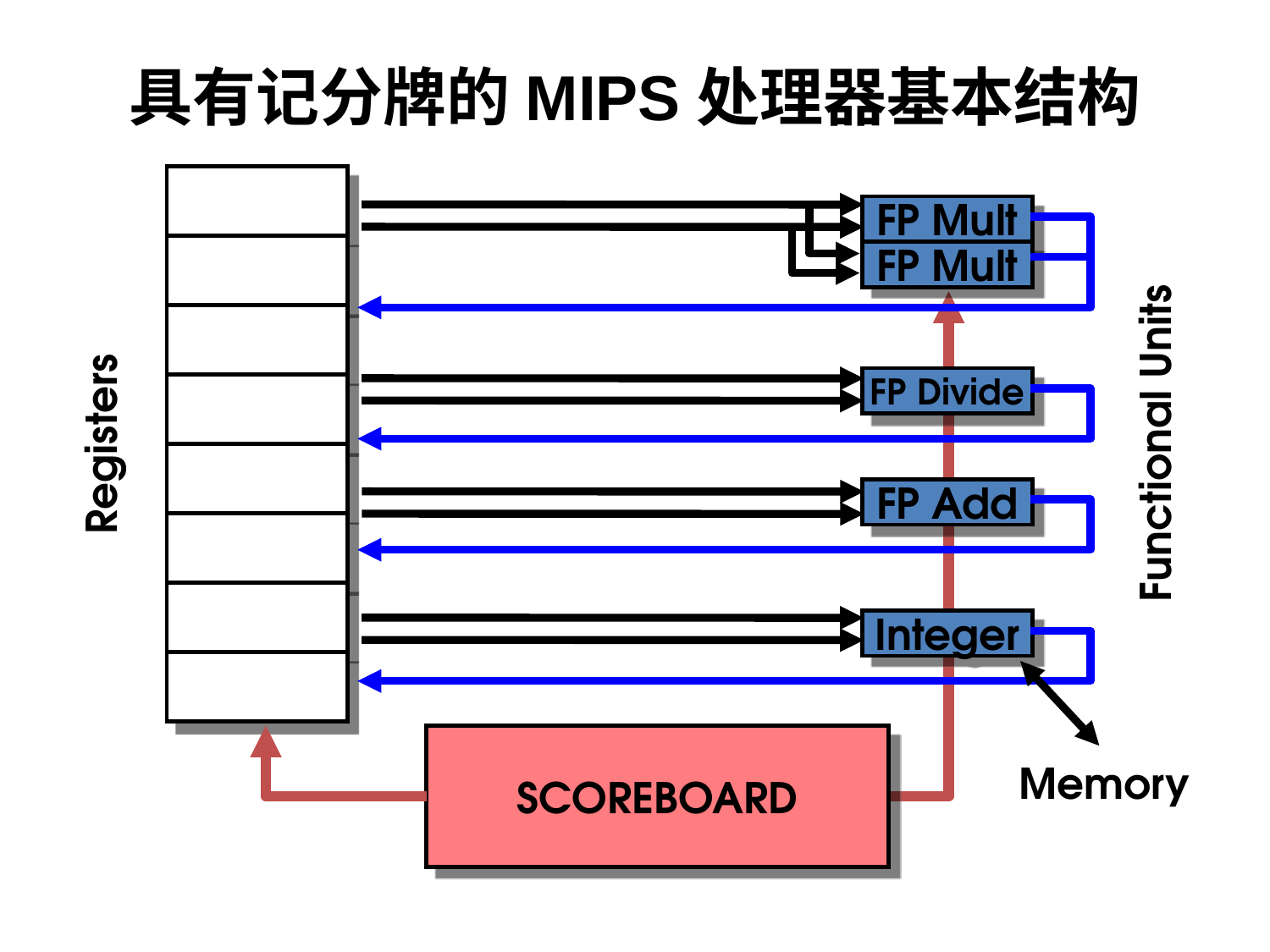

具有记分牌的MIPS处理器基本结构

FP Mult

FP Mult

FP Divide

FP Add

Integer

Functional Units
Registers

SCOREBOARD
Memory